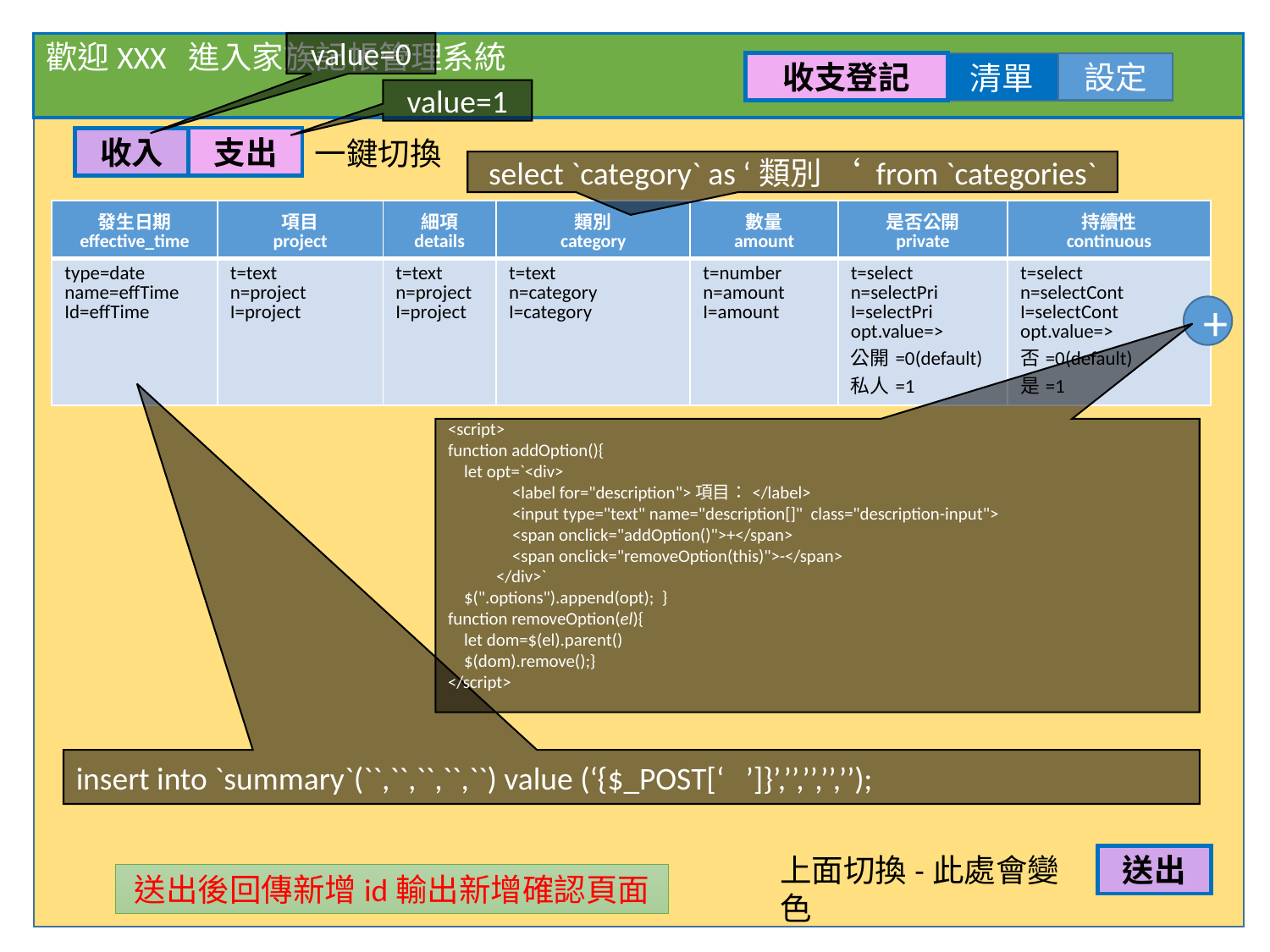

value=0

歡迎XXX  進入家族記帳管理系統
收支登記
設定
清單
value=1

支出
一鍵切換
收入
select `category` as ‘類別 ‘ from `categories`
| 發生日期 effective\_time | 項目 project | 細項 details | 類別 category | 數量 amount | 是否公開 private | 持續性 continuous |
| --- | --- | --- | --- | --- | --- | --- |
| type=date name=effTime Id=effTime | t=text n=project I=project | t=text n=project I=project | t=text n=category I=category | t=number n=amount I=amount | t=select n=selectPri I=selectPri opt.value=> 公開=0(default) 私人=1 | t=select n=selectCont I=selectCont opt.value=> 否=0(default) 是=1 |
+
<script>
function addOption(){
    let opt=`<div>
                <label for="description">項目：</label>
                <input type="text" name="description[]"  class="description-input">
                <span onclick="addOption()">+</span>
                <span onclick="removeOption(this)">-</span>
            </div>`
    $(".options").append(opt);  }
function removeOption(el){
    let dom=$(el).parent()
    $(dom).remove();}
</script>

insert into `summary`(``,``,``,``,``) value (‘{$_POST[‘   ’]}’,’’,’’,’’,’’);
上面切換-此處會變色
送出
送出後回傳新增id輸出新增確認頁面